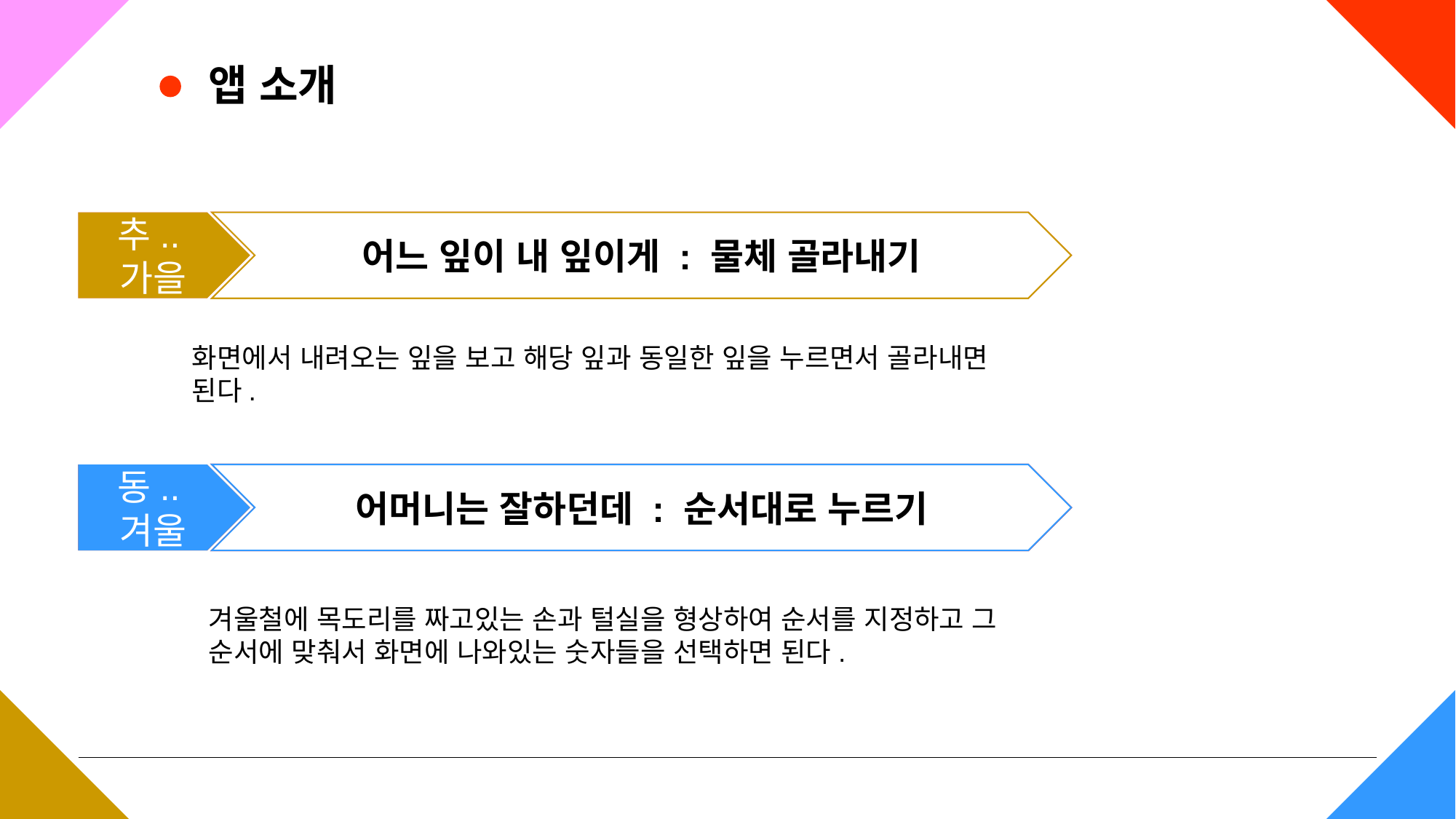

앱 소개

춘..봄
추..가을
흩날려라 벚꽃이여 : 물체 피하기
어느 잎이 내 잎이게 : 물체 골라내기
화면에서 내려오는 잎을 보고 해당 잎과 동일한 잎을 누르면서 골라내면 된다.
하..여름
동..겨울
쳐라쳐라 물장구 : 화면 두드리기
어머니는 잘하던데 : 순서대로 누르기
겨울철에 목도리를 짜고있는 손과 털실을 형상하여 순서를 지정하고 그 순서에 맞춰서 화면에 나와있는 숫자들을 선택하면 된다.